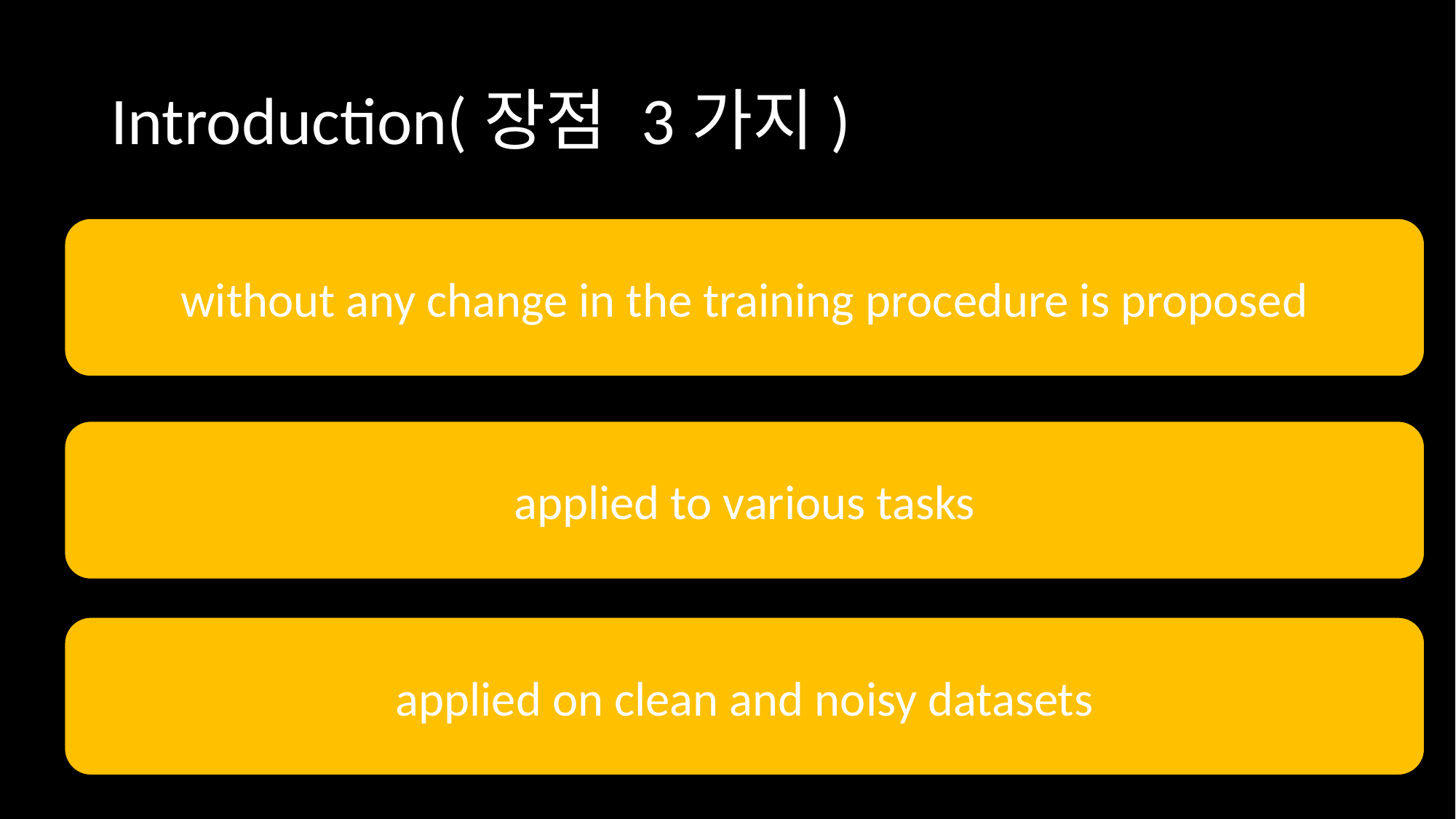

# Introduction(장점 3가지)

without any change in the training procedure is proposed
applied to various tasks
applied on clean and noisy datasets